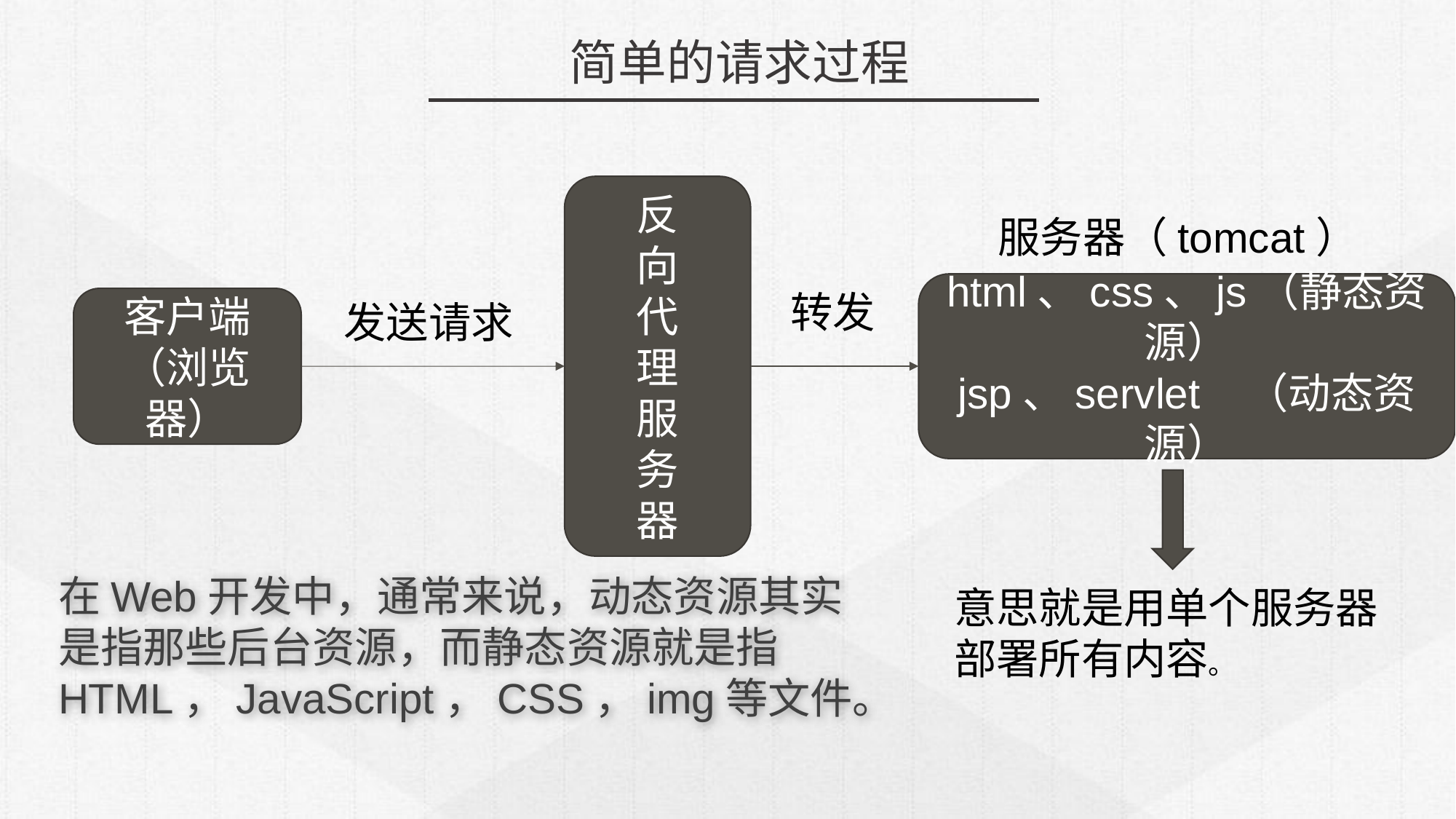

简单的请求过程
反
向
代
理
服
务
器
服务器（tomcat）
html、css、js（静态资源）
jsp、servlet   （动态资源）
转发
客户端
（浏览器）
发送请求

在Web开发中，通常来说，动态资源其实是指那些后台资源，而静态资源就是指HTML，JavaScript，CSS，img等文件。
意思就是用单个服务器部署所有内容。